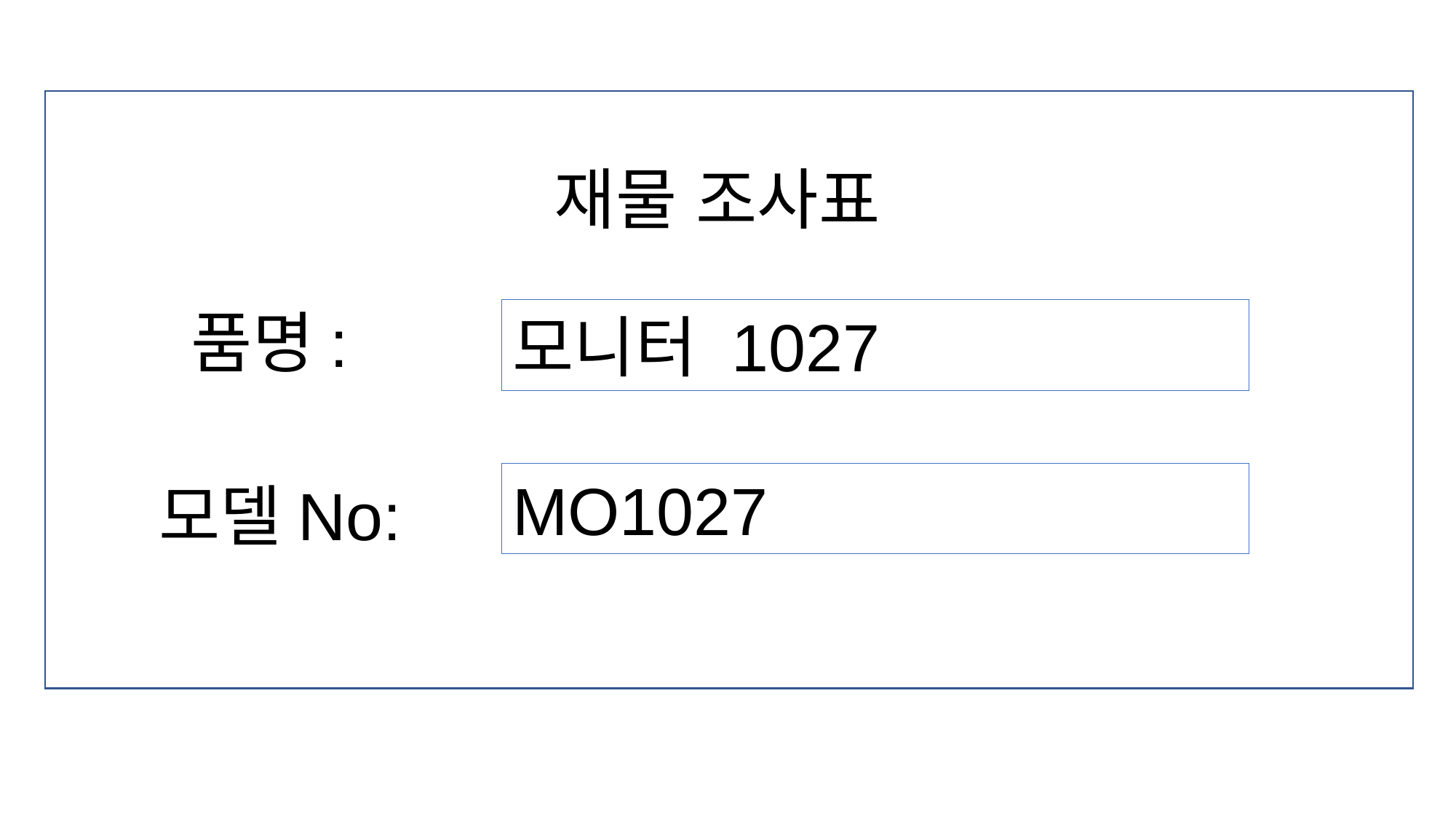

재물 조사표
품명:
모니터 1027
MO1027
모델No: